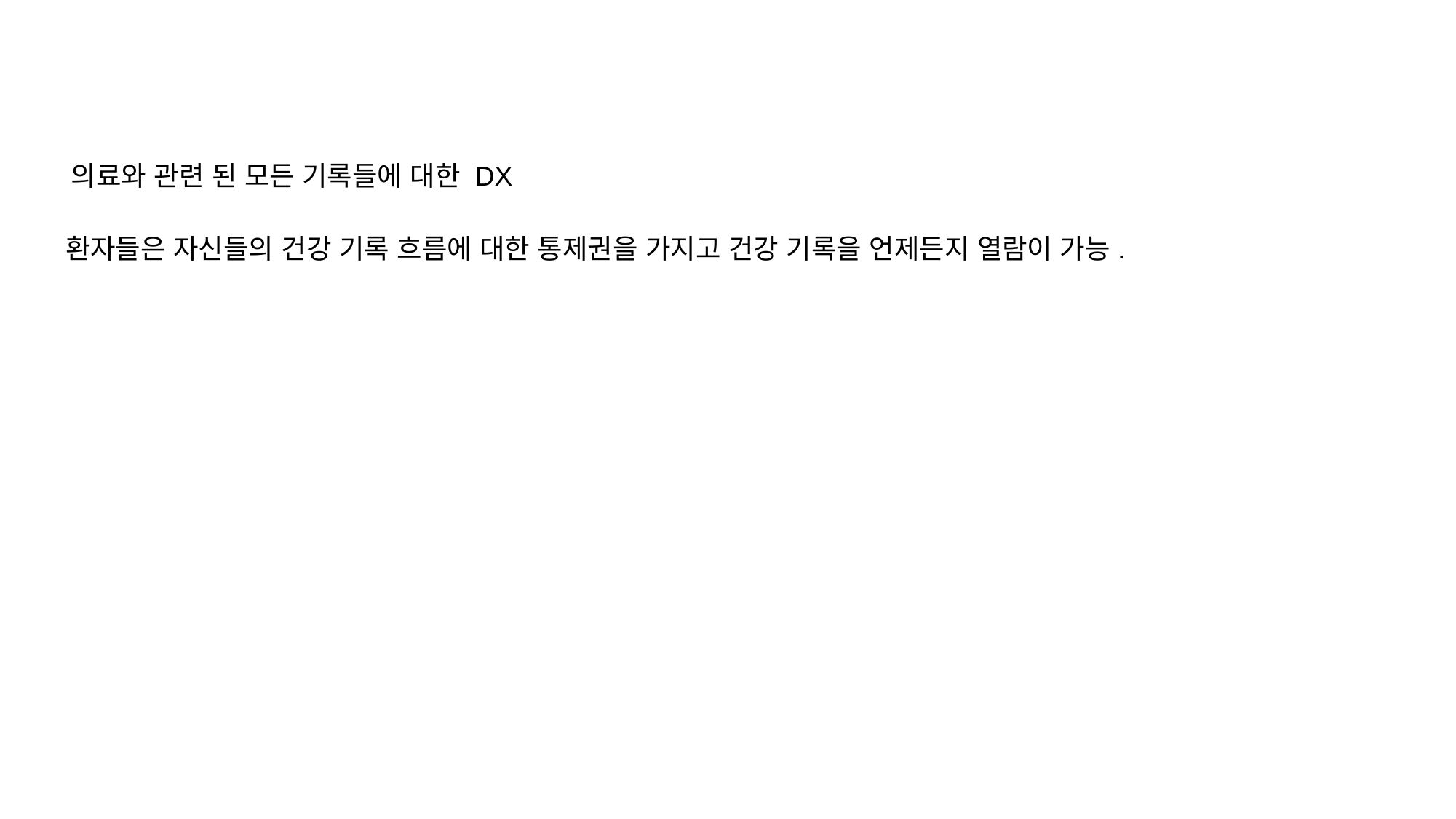

의료와 관련 된 모든 기록들에 대한 DX
환자들은 자신들의 건강 기록 흐름에 대한 통제권을 가지고 건강 기록을 언제든지 열람이 가능.